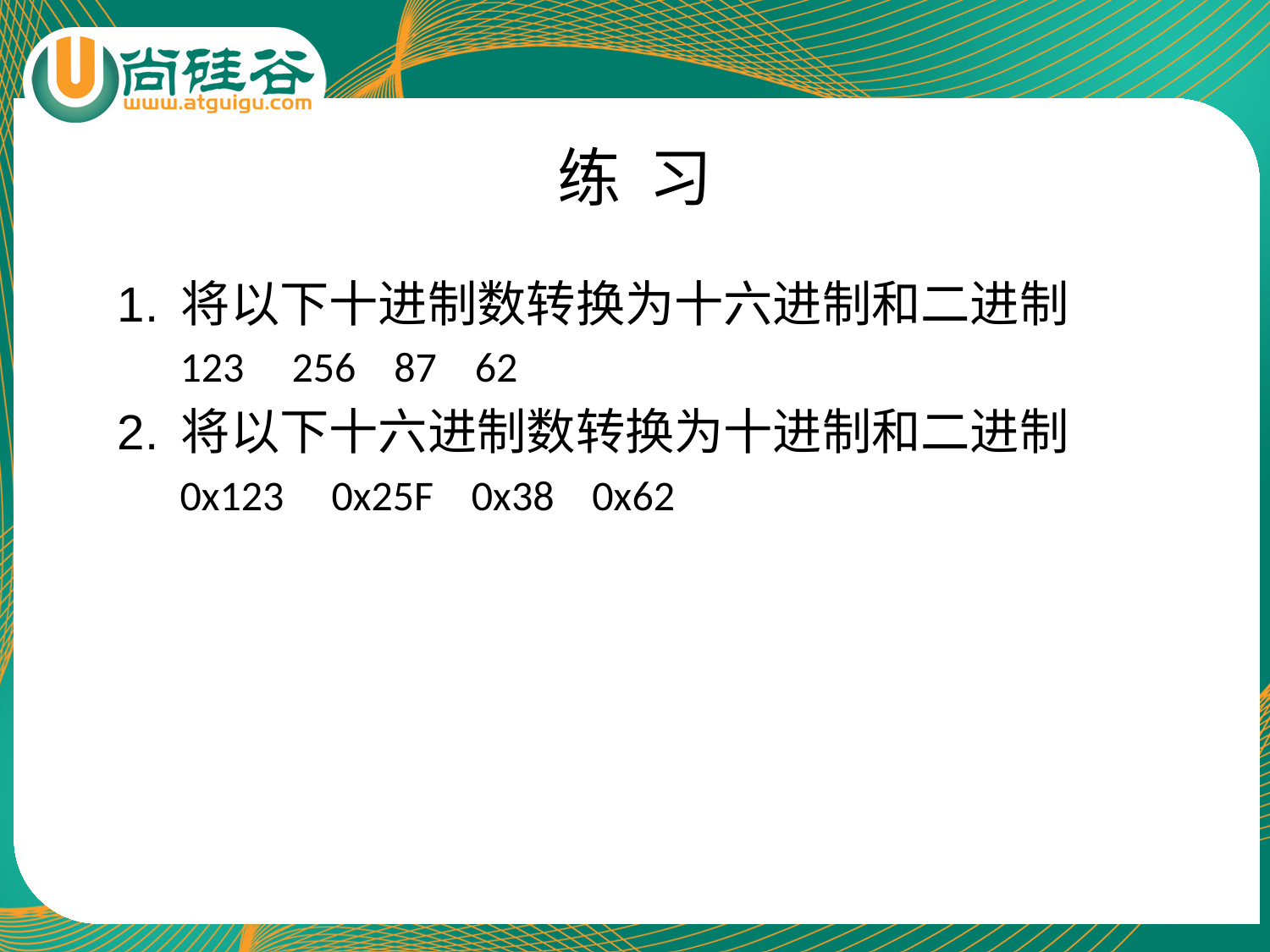

# 练  习
将以下十进制数转换为十六进制和二进制
123     256    87    62
将以下十六进制数转换为十进制和二进制
0x123     0x25F    0x38    0x62

34